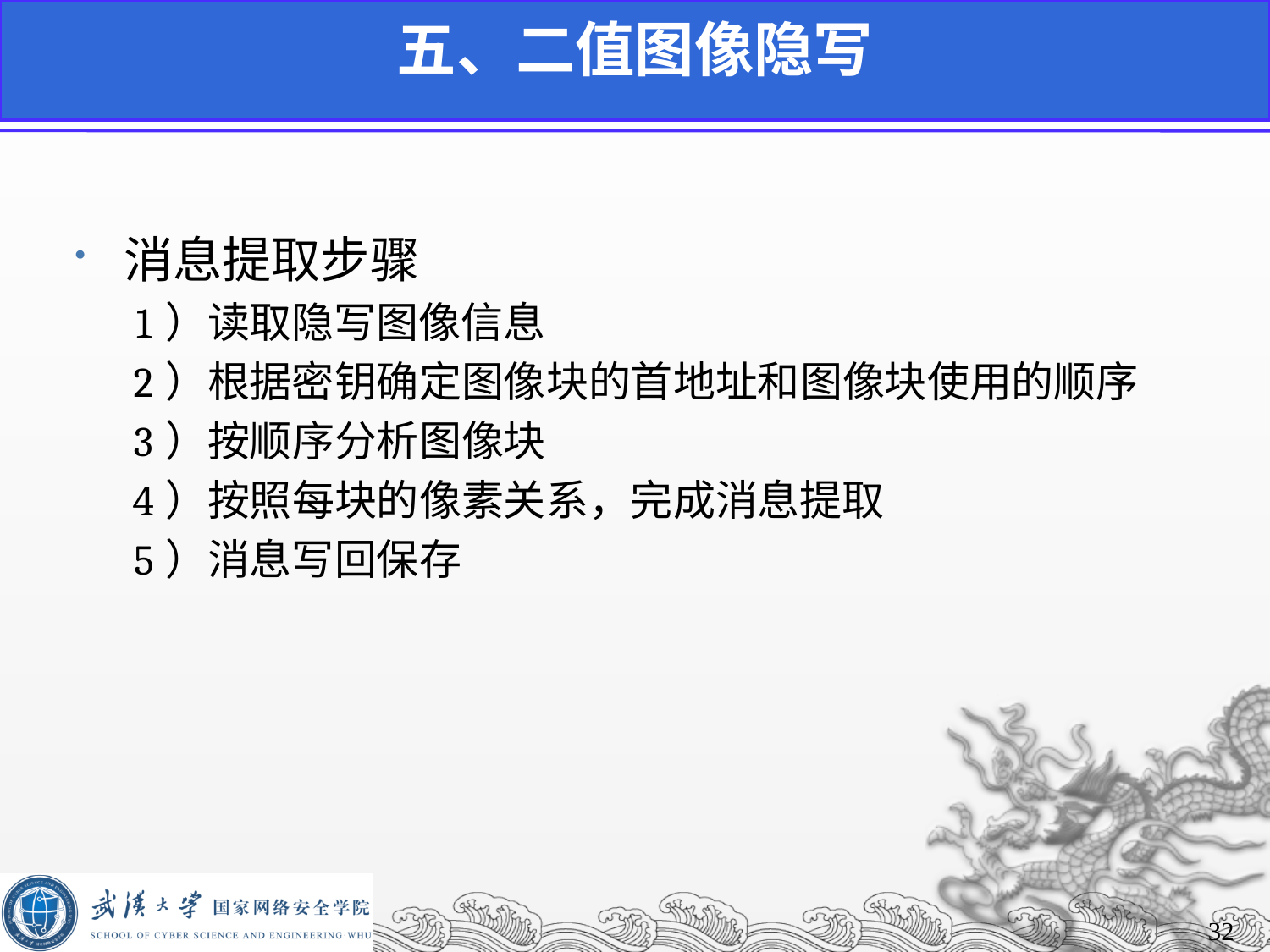

五、二值图像隐写

消息提取步骤
1）读取隐写图像信息
2）根据密钥确定图像块的首地址和图像块使用的顺序
3）按顺序分析图像块
4）按照每块的像素关系，完成消息提取
5）消息写回保存